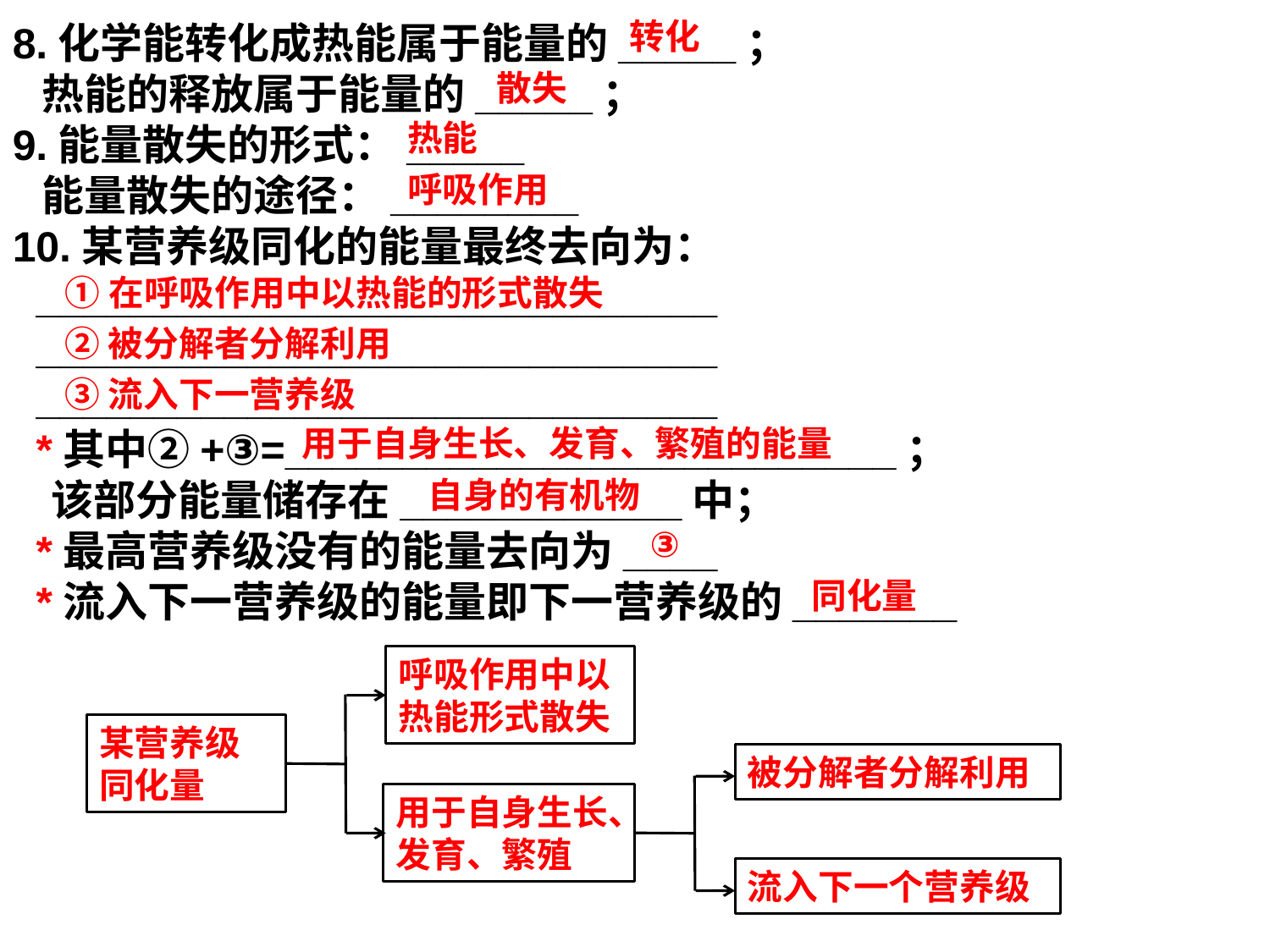

转化
8.化学能转化成热能属于能量的_____；
  热能的释放属于能量的_____；
9.能量散失的形式：_____
  能量散失的途径：________
10.某营养级同化的能量最终去向为：
  _____________________________
  _____________________________
  _____________________________
  *其中②+③=__________________________；
   该部分能量储存在____________中；
  *最高营养级没有的能量去向为____
  *流入下一营养级的能量即下一营养级的_______
散失
热能
呼吸作用
①在呼吸作用中以热能的形式散失
②被分解者分解利用
③流入下一营养级
用于自身生长、发育、繁殖的能量
自身的有机物
③
同化量
呼吸作用中以热能形式散失
某营养级同化量
被分解者分解利用
用于自身生长、发育、繁殖
流入下一个营养级